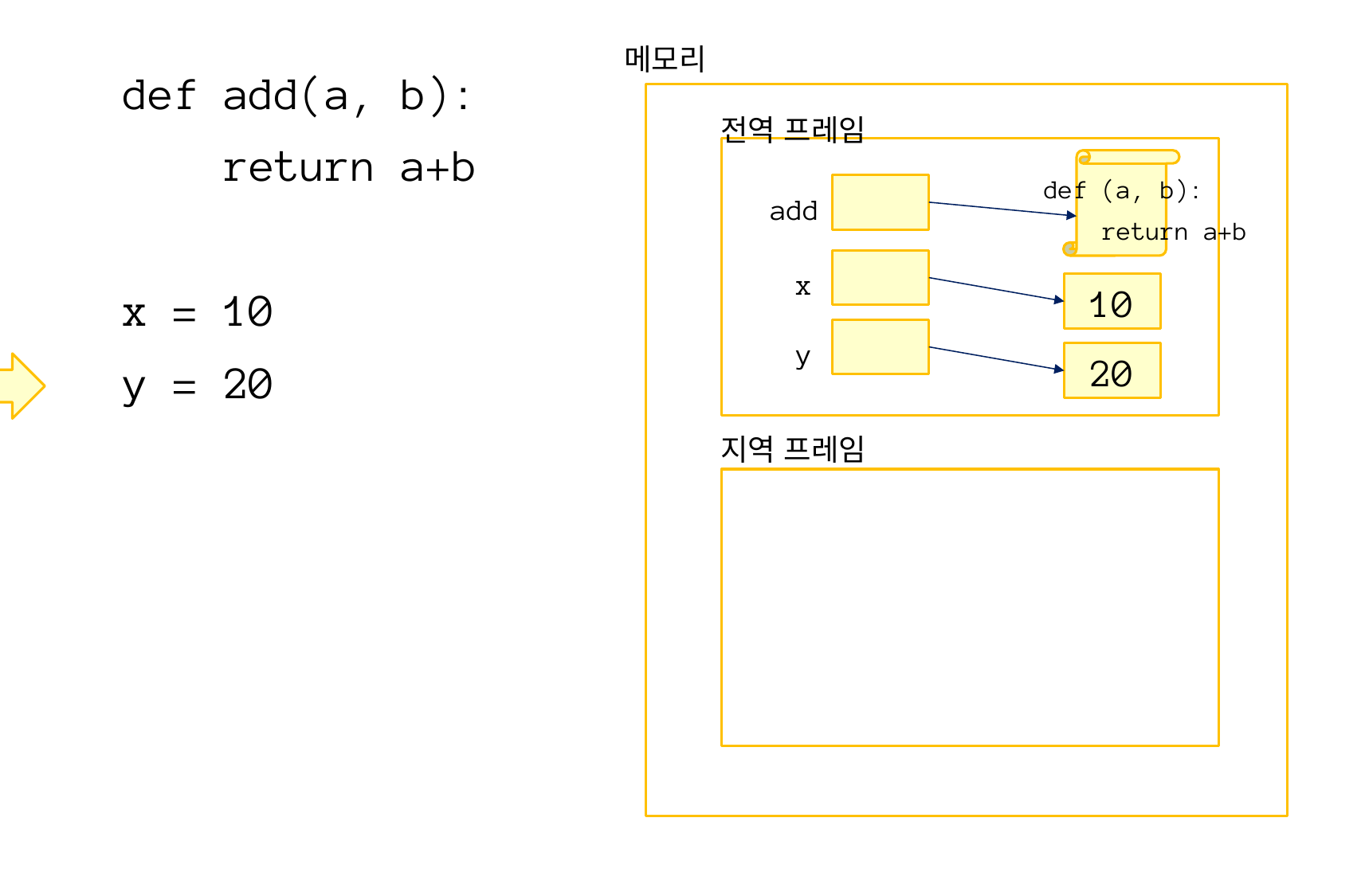

메모리
def add(a, b):
    return a+b

x = 10
y = 20

전역 프레임

def (a, b):
    return a+b
add

x

10
y

PC

20
지역 프레임